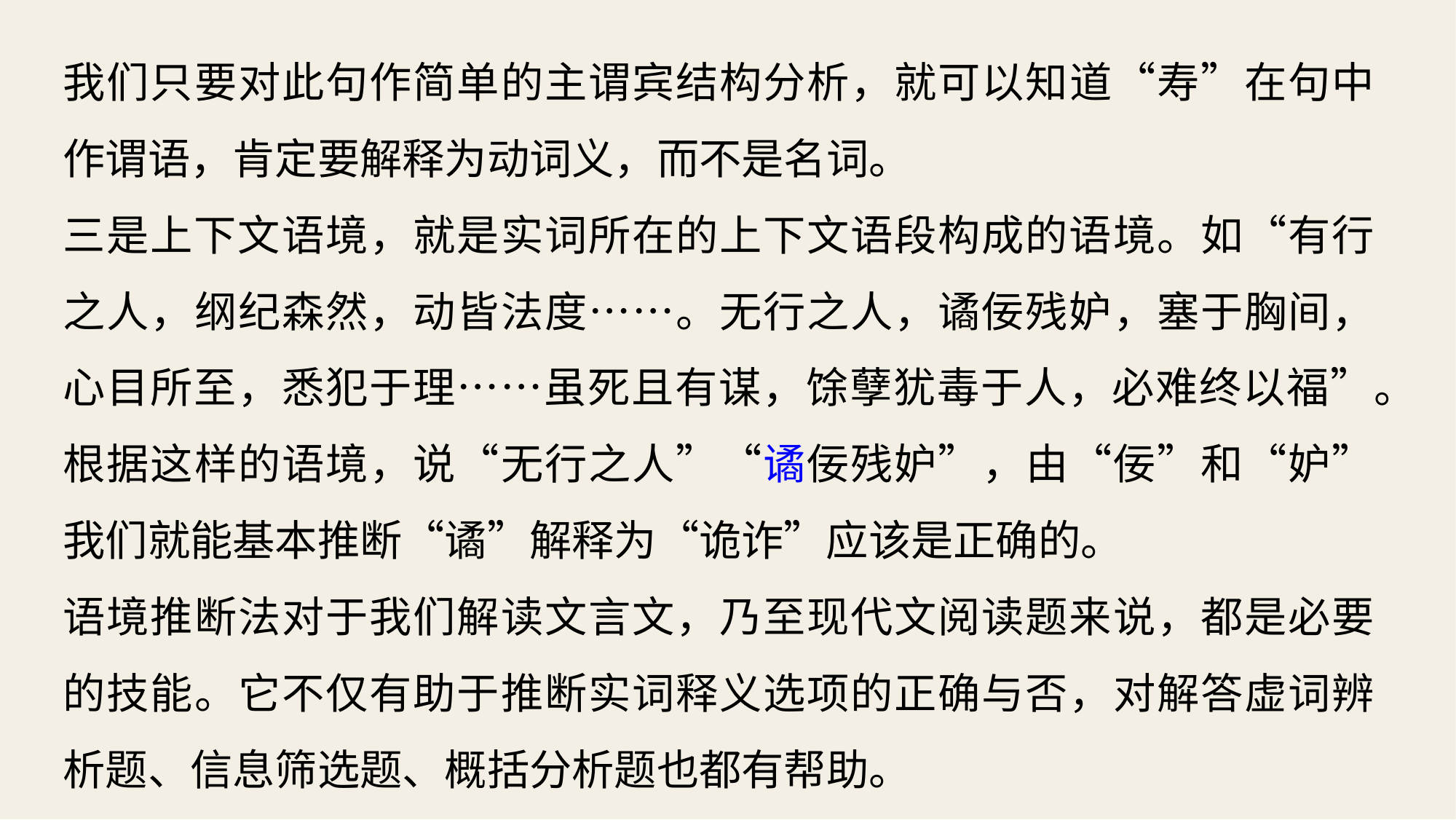

我们只要对此句作简单的主谓宾结构分析，就可以知道“寿”在句中作谓语，肯定要解释为动词义，而不是名词。
三是上下文语境，就是实词所在的上下文语段构成的语境。如“有行之人，纲纪森然，动皆法度……。无行之人，谲佞残妒，塞于胸间，心目所至，悉犯于理……虽死且有谋，馀孽犹毒于人，必难终以福”。根据这样的语境，说“无行之人”“谲佞残妒”，由“佞”和“妒”我们就能基本推断“谲”解释为“诡诈”应该是正确的。
语境推断法对于我们解读文言文，乃至现代文阅读题来说，都是必要的技能。它不仅有助于推断实词释义选项的正确与否，对解答虚词辨析题、信息筛选题、概括分析题也都有帮助。